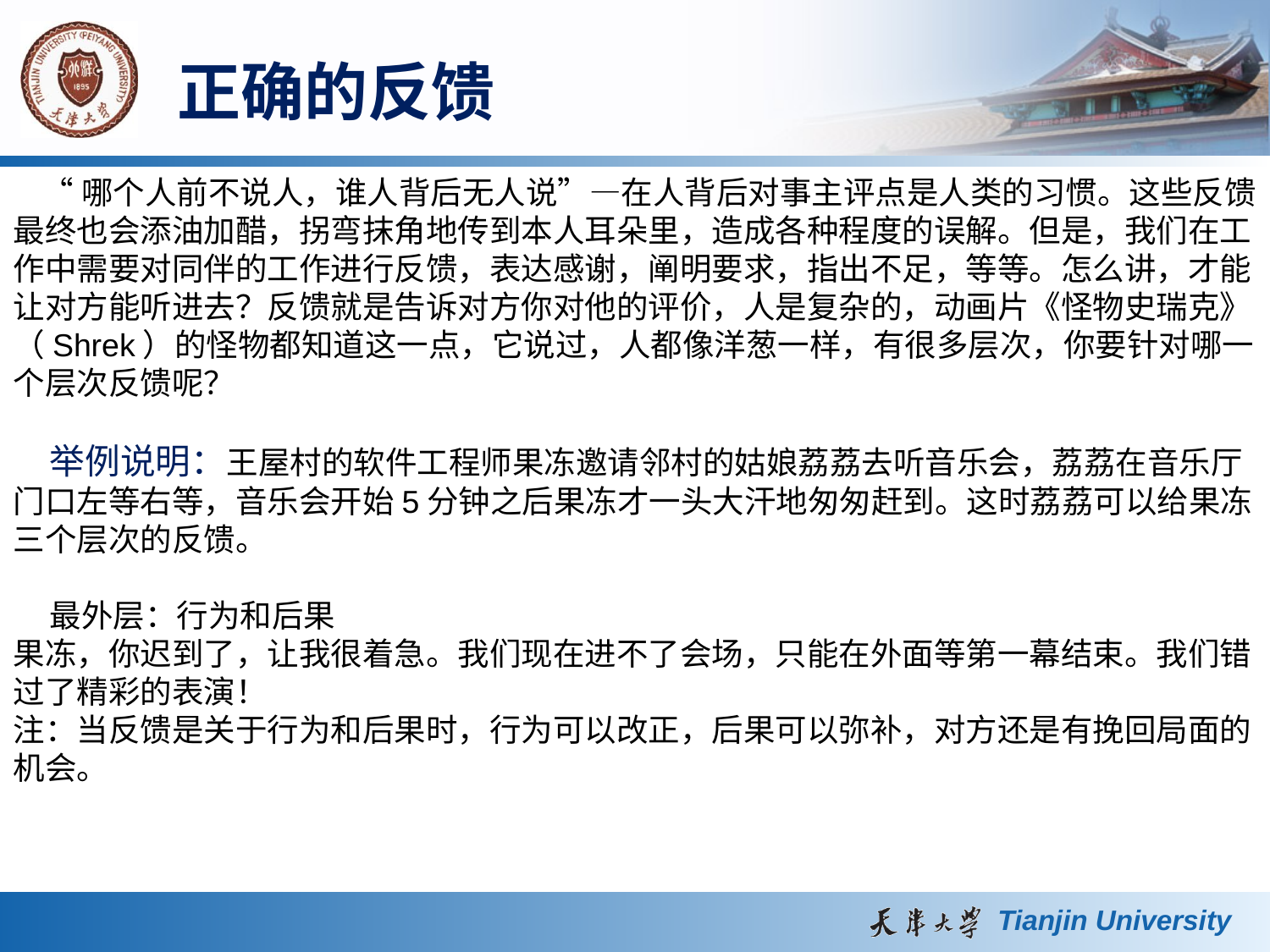

正确的反馈
    “哪个人前不说人，谁人背后无人说”—在人背后对事主评点是人类的习惯。这些反馈最终也会添油加醋，拐弯抹角地传到本人耳朵里，造成各种程度的误解。但是，我们在工作中需要对同伴的工作进行反馈，表达感谢，阐明要求，指出不足，等等。怎么讲，才能让对方能听进去？反馈就是告诉对方你对他的评价，人是复杂的，动画片《怪物史瑞克》（Shrek）的怪物都知道这一点，它说过，人都像洋葱一样，有很多层次，你要针对哪一个层次反馈呢？

    举例说明：王屋村的软件工程师果冻邀请邻村的姑娘荔荔去听音乐会，荔荔在音乐厅门口左等右等，音乐会开始5分钟之后果冻才一头大汗地匆匆赶到。这时荔荔可以给果冻三个层次的反馈。

    最外层：行为和后果
果冻，你迟到了，让我很着急。我们现在进不了会场，只能在外面等第一幕结束。我们错
过了精彩的表演！
注：当反馈是关于行为和后果时，行为可以改正，后果可以弥补，对方还是有挽回局面的
机会。
37